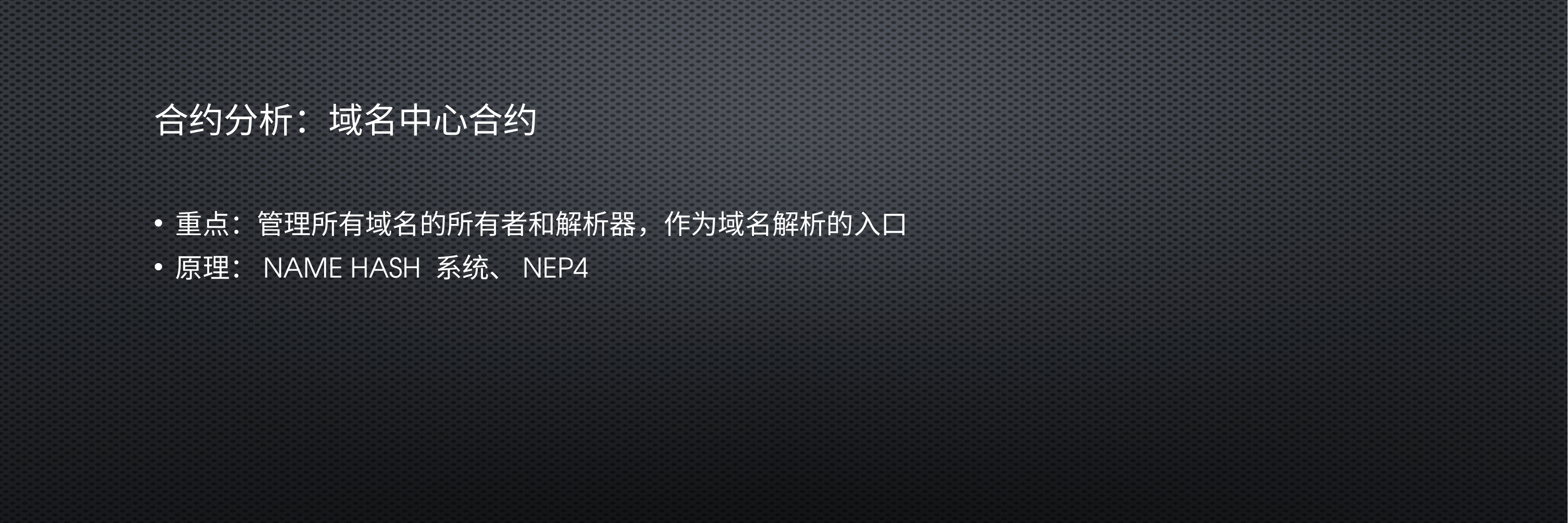

# 合约分析：域名中心合约
重点：管理所有域名的所有者和解析器，作为域名解析的入口
原理：Name Hash 系统、NEP4